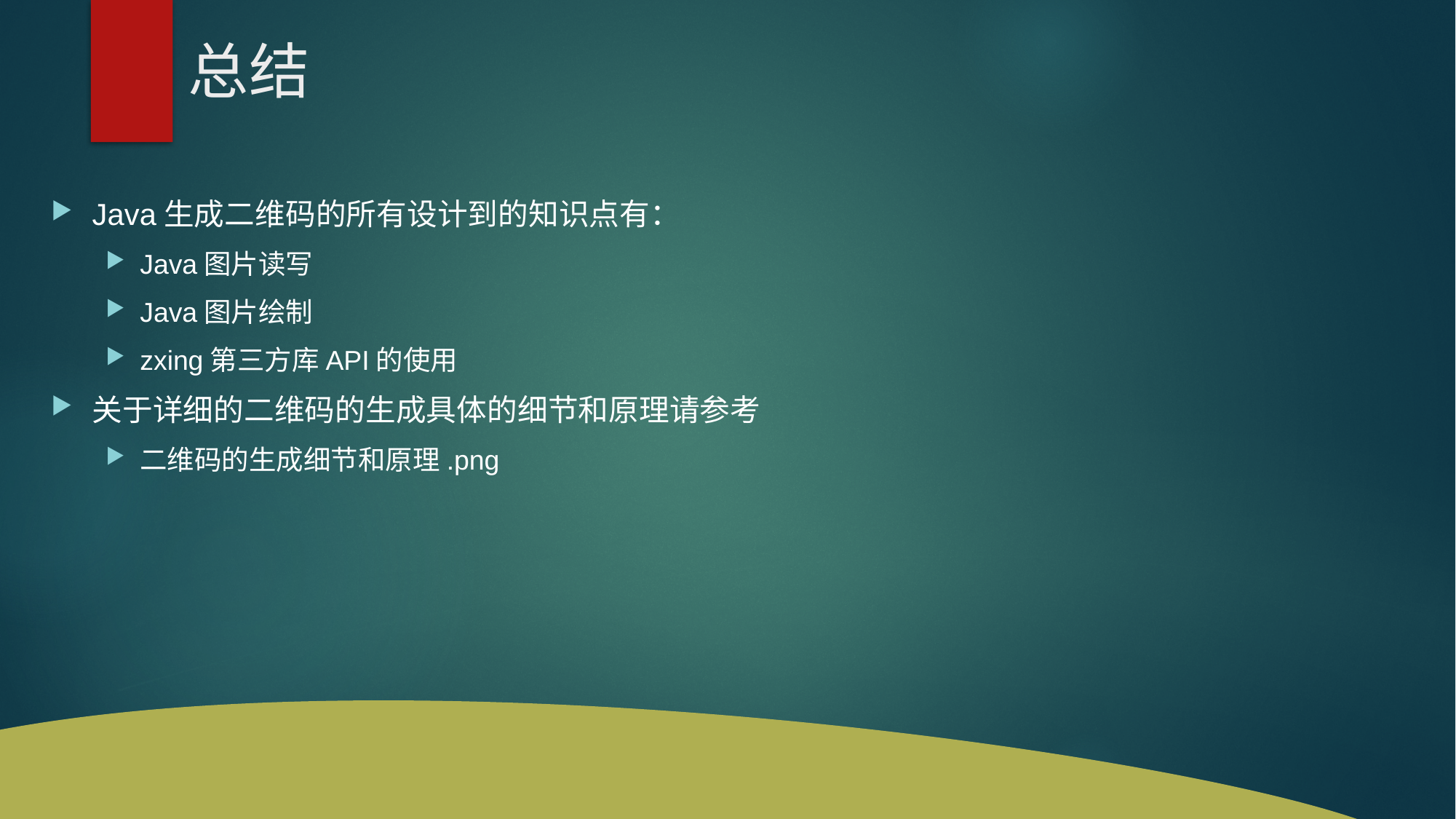

# 总结
Java生成二维码的所有设计到的知识点有：
Java图片读写
Java图片绘制
zxing第三方库API的使用
关于详细的二维码的生成具体的细节和原理请参考
二维码的生成细节和原理.png